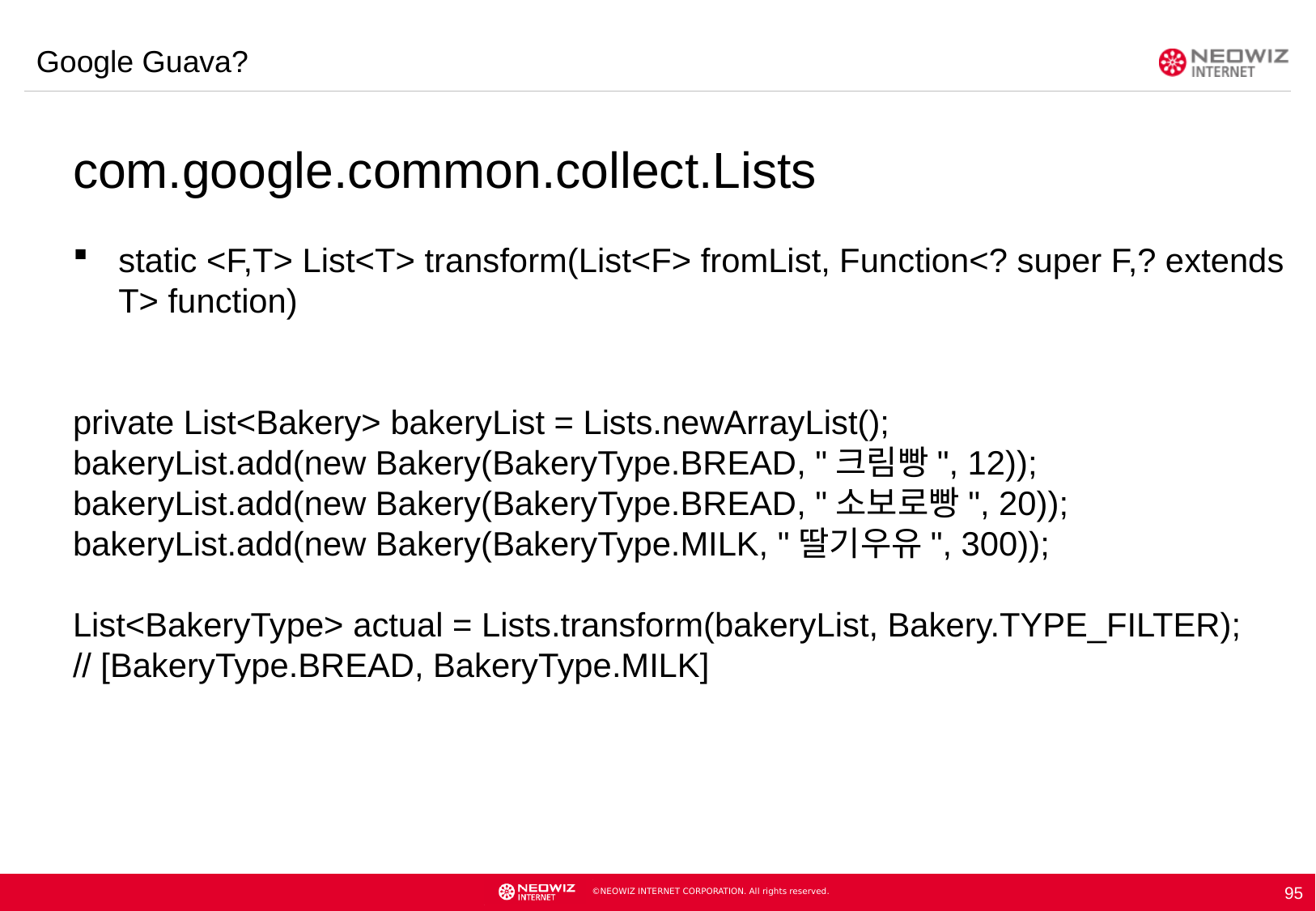

Google Guava?

com.google.common.collect.Lists

static <F,T> List<T> transform(List<F> fromList, Function<? super F,? extends T> function)

private List<Bakery> bakeryList = Lists.newArrayList();
bakeryList.add(new Bakery(BakeryType.BREAD, "크림빵", 12));
bakeryList.add(new Bakery(BakeryType.BREAD, "소보로빵", 20));
bakeryList.add(new Bakery(BakeryType.MILK, "딸기우유", 300));

List<BakeryType> actual = Lists.transform(bakeryList, Bakery.TYPE_FILTER);
// [BakeryType.BREAD, BakeryType.MILK]
95